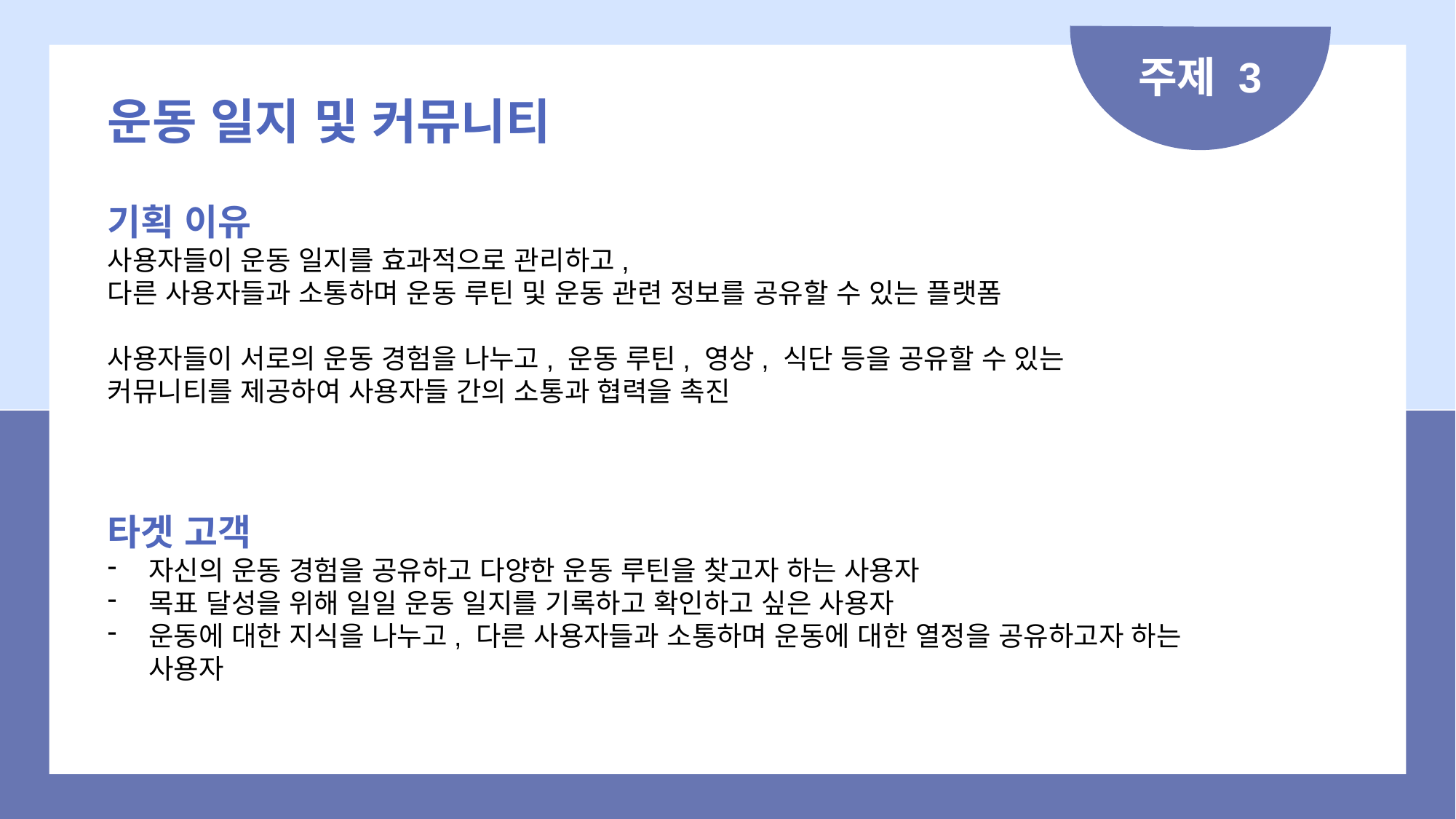

주제 3
운동 일지 및 커뮤니티
기획 이유
사용자들이 운동 일지를 효과적으로 관리하고,
다른 사용자들과 소통하며 운동 루틴 및 운동 관련 정보를 공유할 수 있는 플랫폼

사용자들이 서로의 운동 경험을 나누고, 운동 루틴, 영상, 식단 등을 공유할 수 있는
커뮤니티를 제공하여 사용자들 간의 소통과 협력을 촉진

타겟 고객
자신의 운동 경험을 공유하고 다양한 운동 루틴을 찾고자 하는 사용자
목표 달성을 위해 일일 운동 일지를 기록하고 확인하고 싶은 사용자
운동에 대한 지식을 나누고, 다른 사용자들과 소통하며 운동에 대한 열정을 공유하고자 하는 사용자